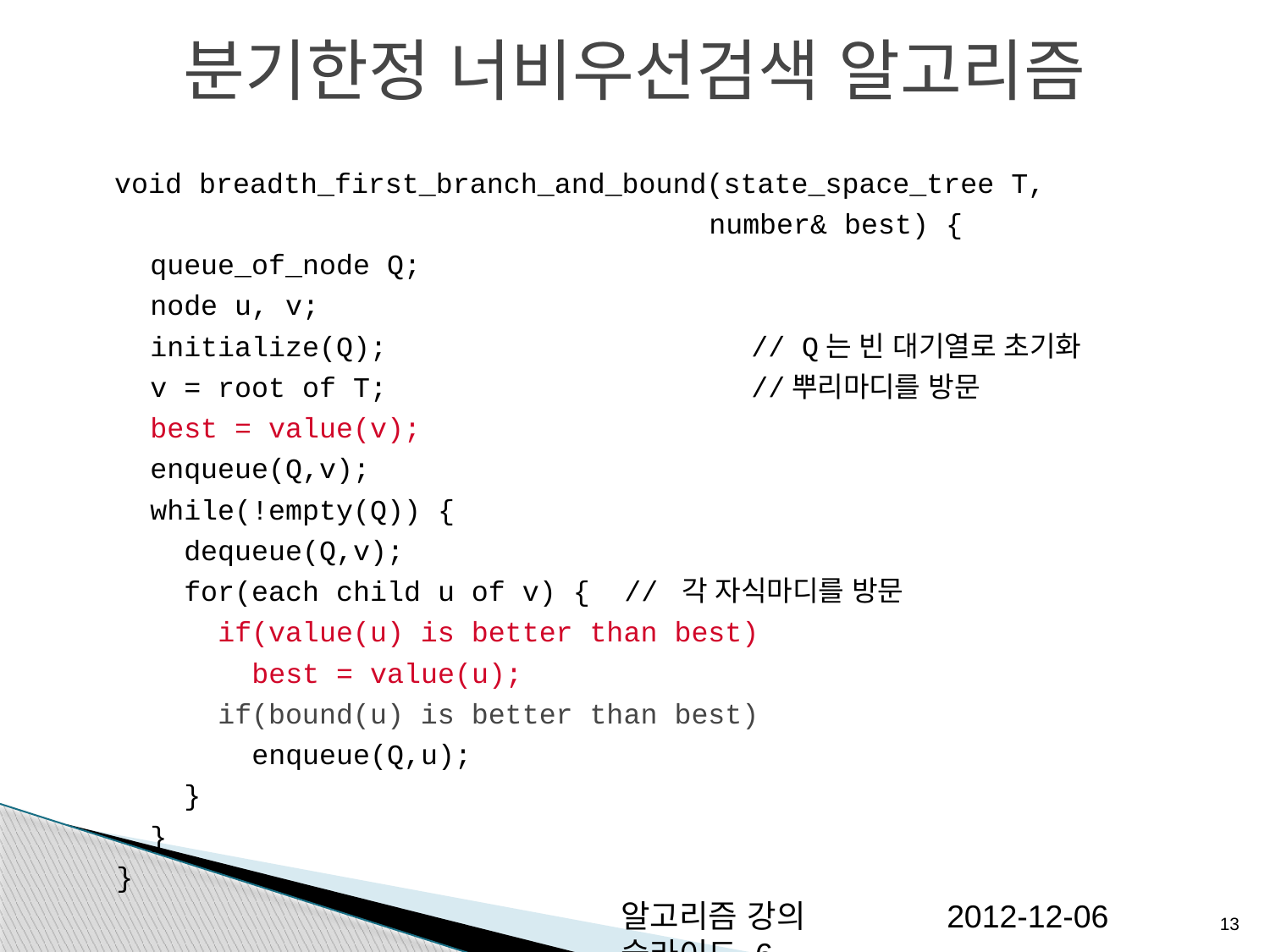

분기한정 너비우선검색 알고리즘
  void breadth_first_branch_and_bound(state_space_tree T,
	                                   number& best) {
	  queue_of_node Q;
	  node u, v;
	  initialize(Q);			// Q는 빈 대기열로 초기화
	  v = root of T;			//뿌리마디를 방문
	  best = value(v);
	  enqueue(Q,v);
	  while(!empty(Q)) {
	    dequeue(Q,v);
	    for(each child u of v) {	// 각 자식마디를 방문
	      if(value(u) is better than best)
	        best = value(u);
	      if(bound(u) is better than best)
	        enqueue(Q,u);
	    }
	  }
	}
알고리즘 강의 슬라이드 6
2012-12-06
13